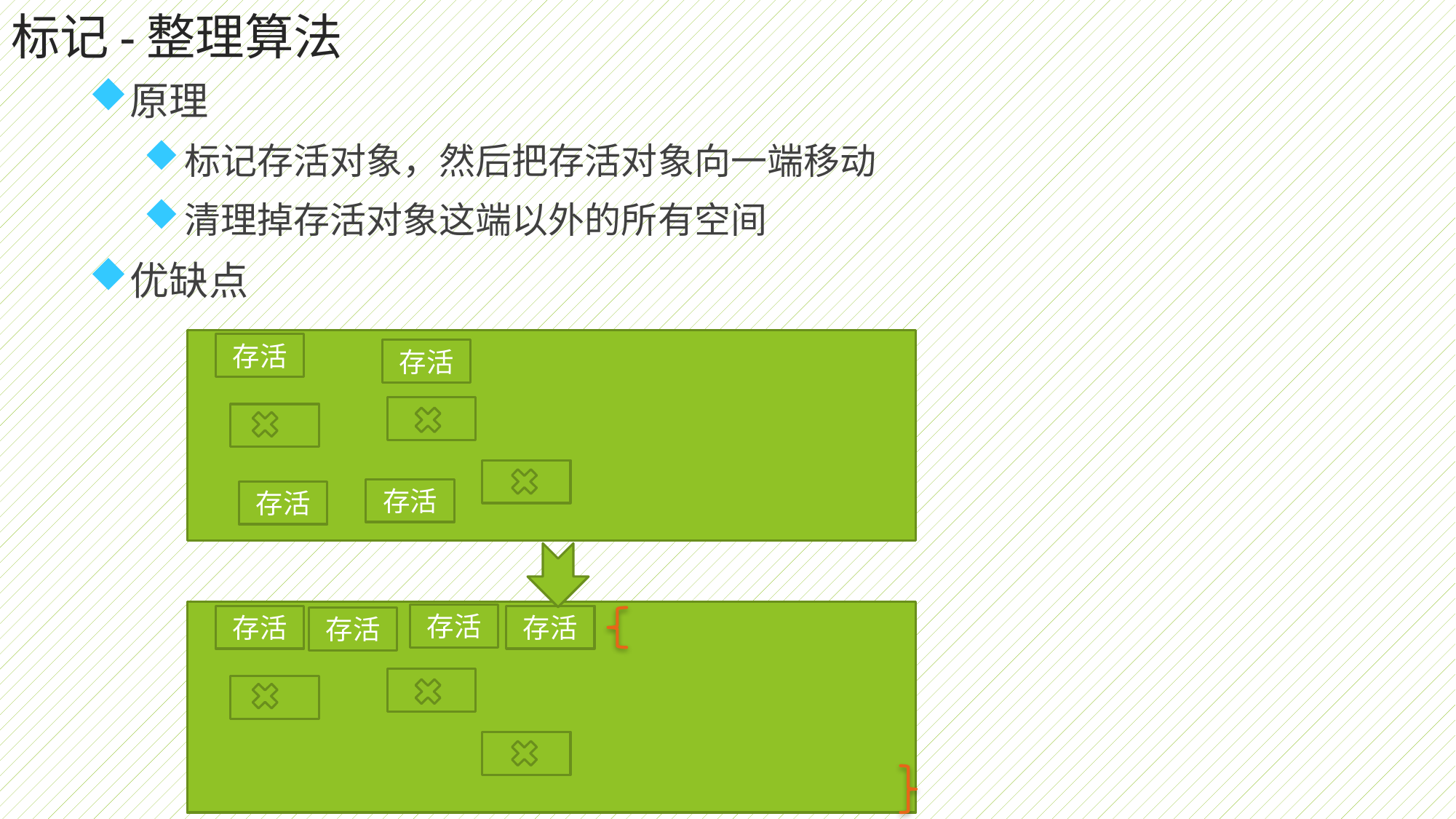

# 标记-整理算法
原理
标记存活对象，然后把存活对象向一端移动
清理掉存活对象这端以外的所有空间
优缺点

存活

存活

存活
存活

存活
存活
存活
存活